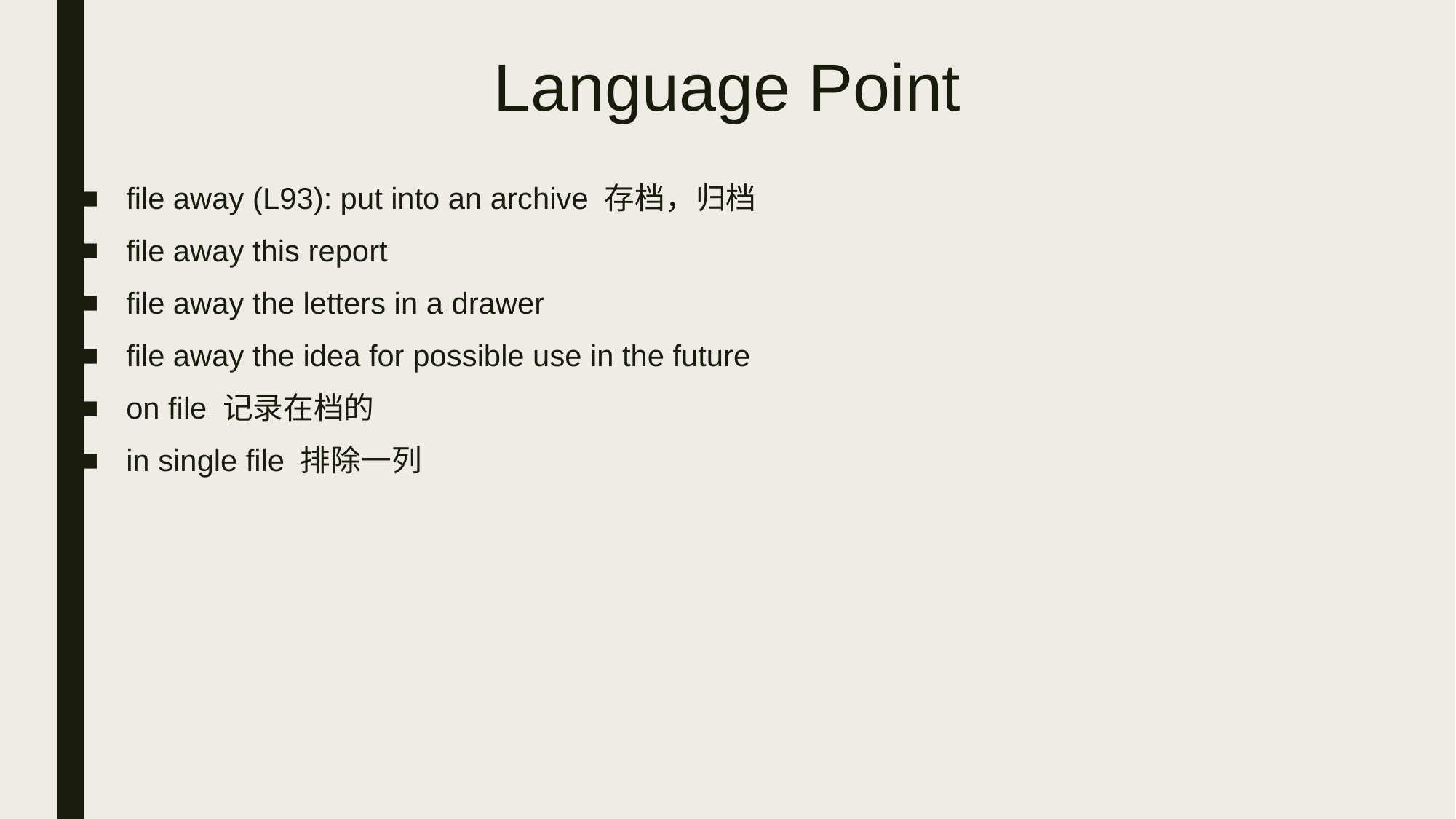

# Language Point
file away (L93): put into an archive 存档，归档
file away this report
file away the letters in a drawer
file away the idea for possible use in the future
on file 记录在档的
in single file 排除一列